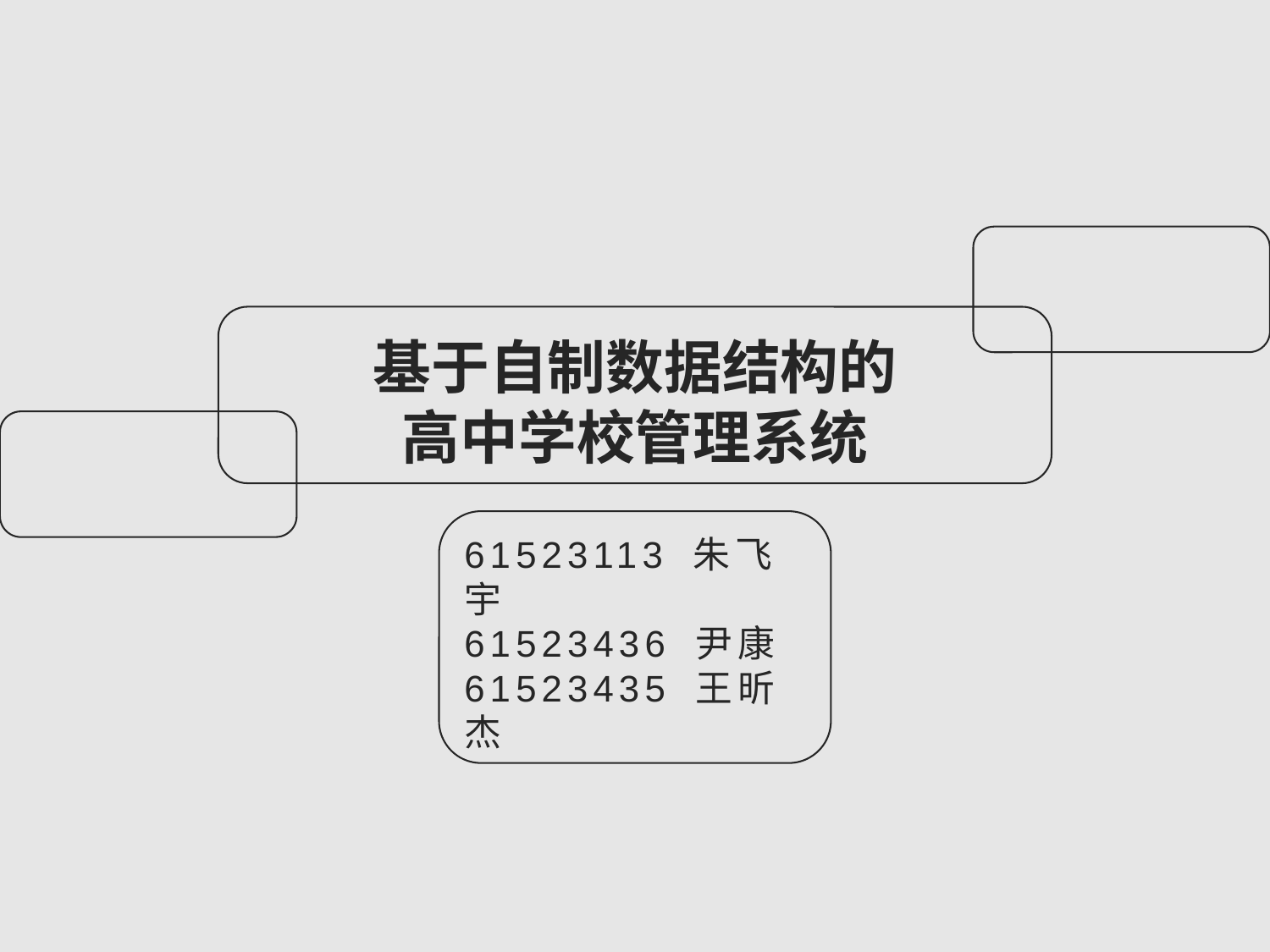

基于自制数据结构的
高中学校管理系统

61523113 朱飞宇
61523436 尹康
61523435 王昕杰